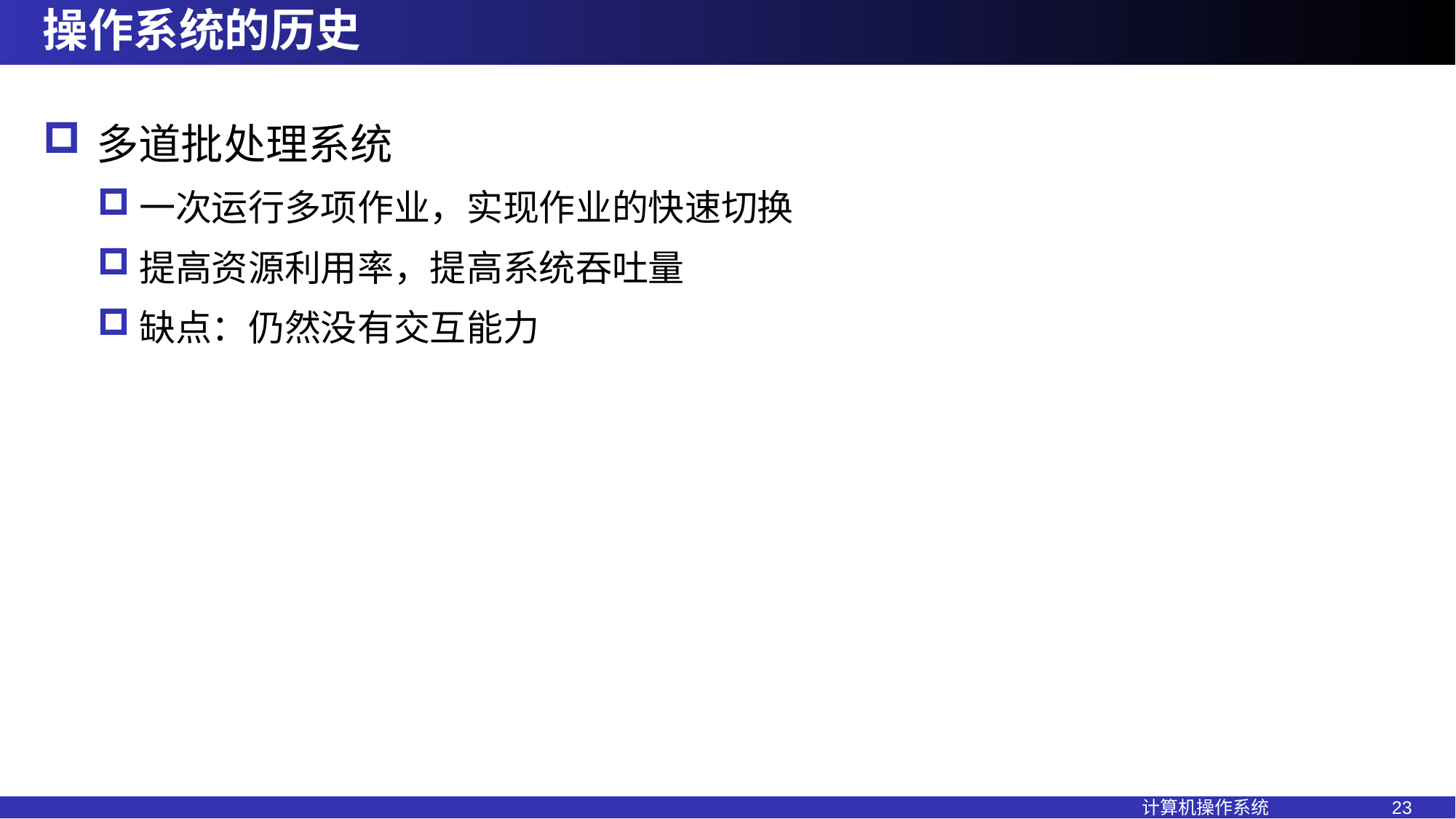

# 操作系统的历史
多道批处理系统
一次运行多项作业，实现作业的快速切换
提高资源利用率，提高系统吞吐量
缺点：仍然没有交互能力
计算机操作系统                     23